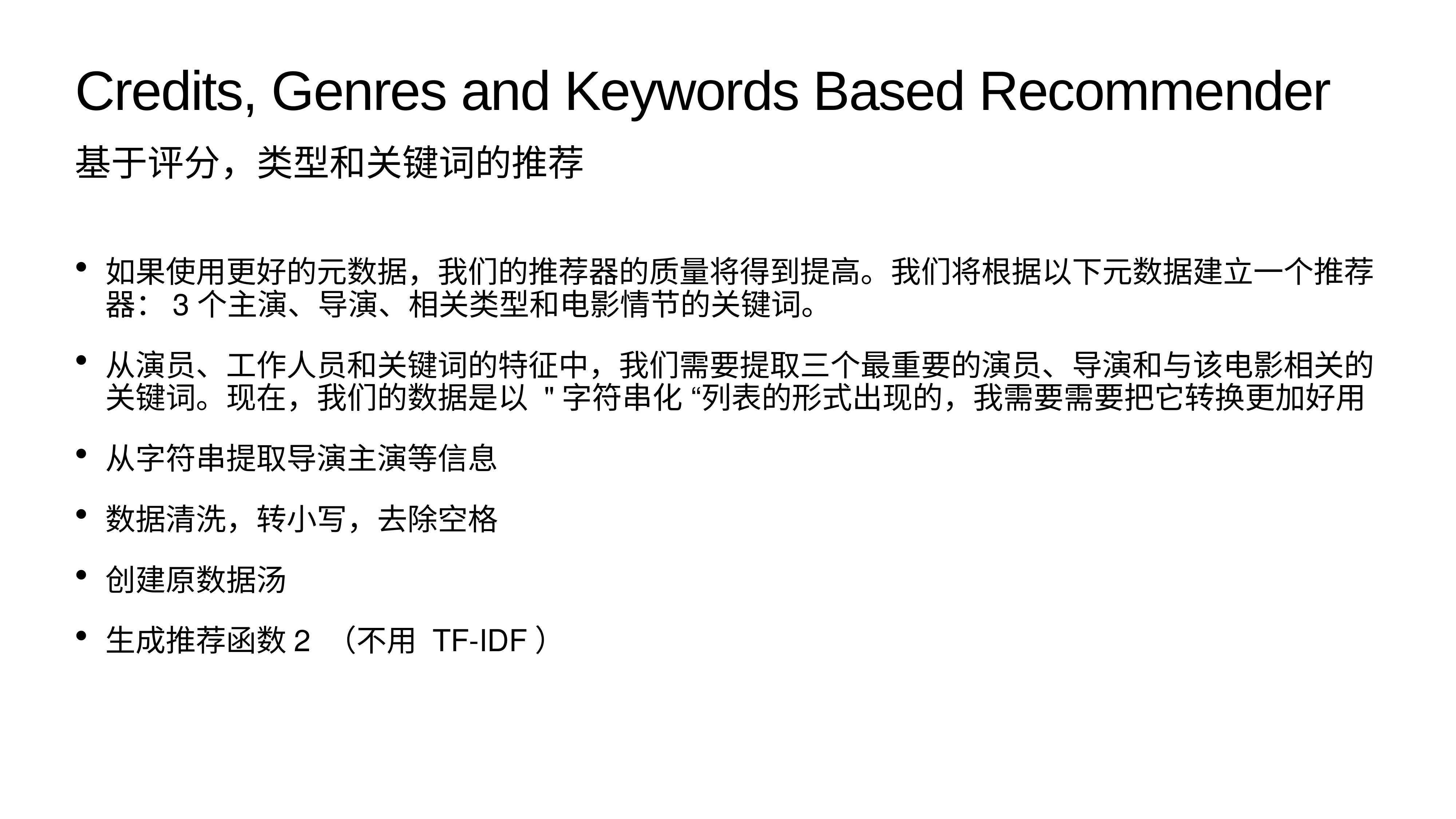

# Credits, Genres and Keywords Based Recommender
基于评分，类型和关键词的推荐
如果使用更好的元数据，我们的推荐器的质量将得到提高。我们将根据以下元数据建立一个推荐器：3个主演、导演、相关类型和电影情节的关键词。
从演员、工作人员和关键词的特征中，我们需要提取三个最重要的演员、导演和与该电影相关的关键词。现在，我们的数据是以 "字符串化 “列表的形式出现的，我需要需要把它转换更加好用
从字符串提取导演主演等信息
数据清洗，转小写，去除空格
创建原数据汤
生成推荐函数2 （不用 TF-IDF）